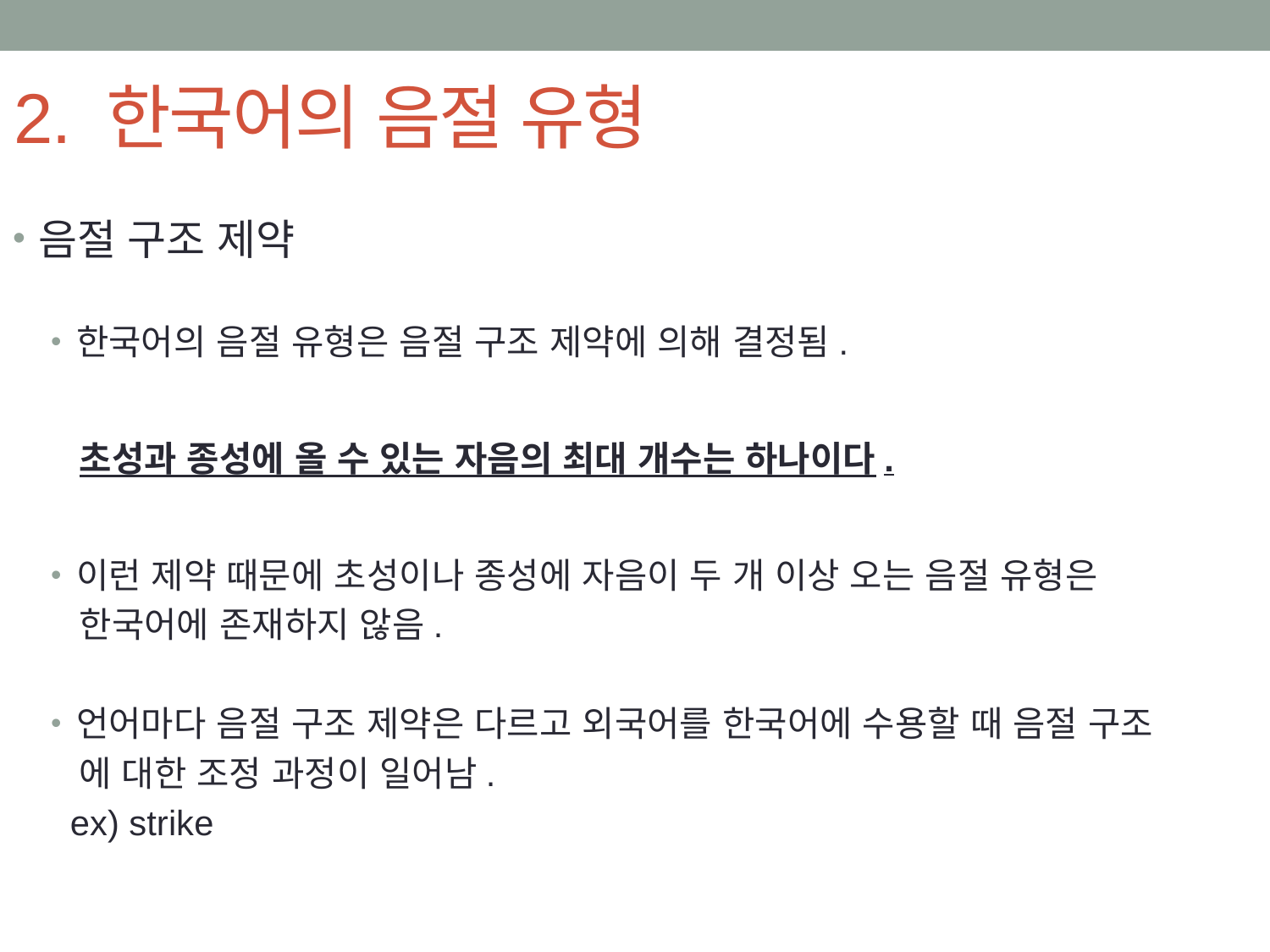

# 2. 한국어의 음절 유형
음절 구조 제약

한국어의 음절 유형은 음절 구조 제약에 의해 결정됨.

  초성과 종성에 올 수 있는 자음의 최대 개수는 하나이다.

이런 제약 때문에 초성이나 종성에 자음이 두 개 이상 오는 음절 유형은
  한국어에 존재하지 않음.

언어마다 음절 구조 제약은 다르고 외국어를 한국어에 수용할 때 음절 구조
  에 대한 조정 과정이 일어남.
  ex) strike